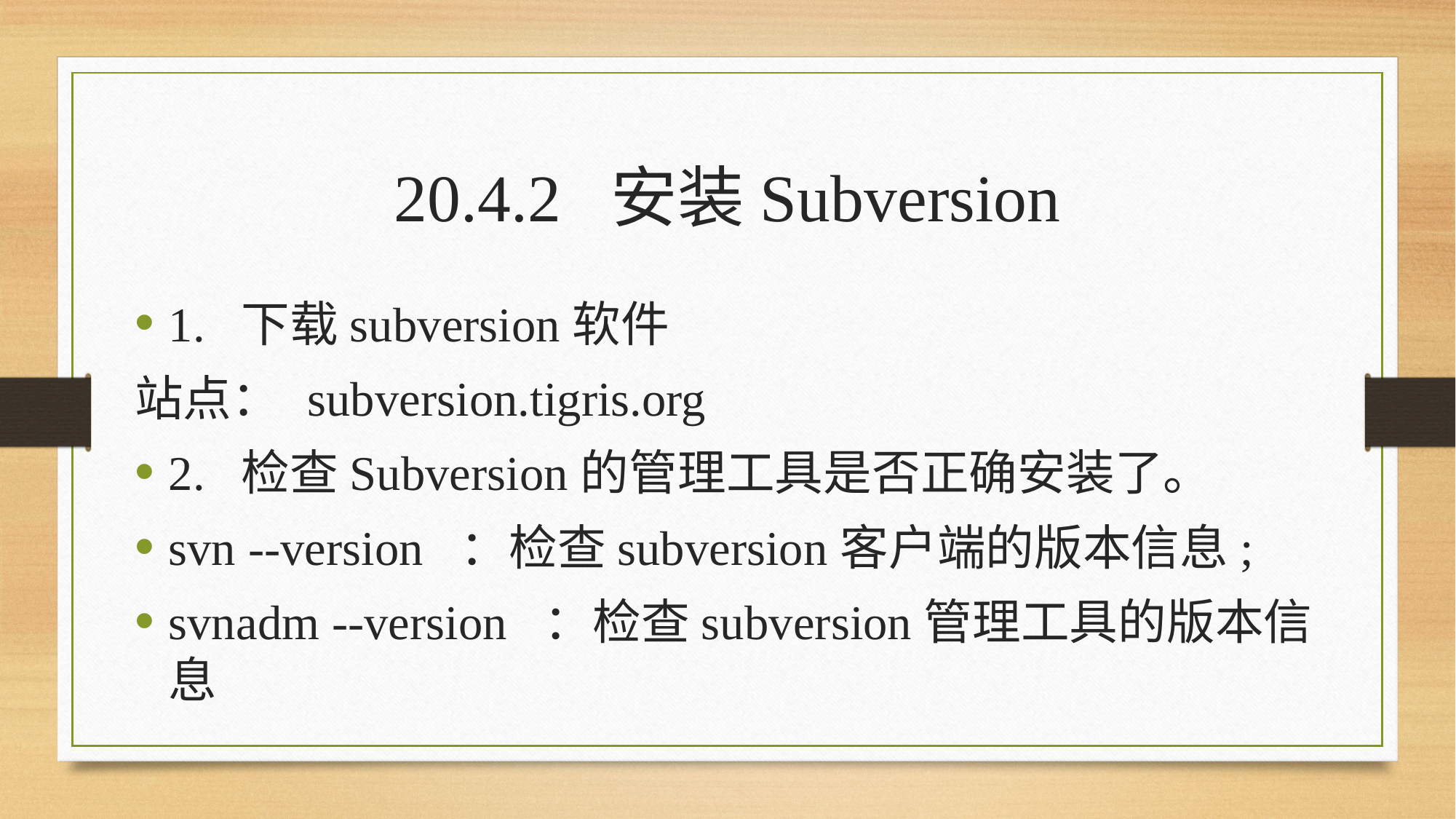

20.4.2  安装Subversion
1.  下载subversion软件
站点： subversion.tigris.org
2.  检查Subversion的管理工具是否正确安装了。
svn --version  ：检查subversion客户端的版本信息;
svnadm --version  ：检查subversion管理工具的版本信息